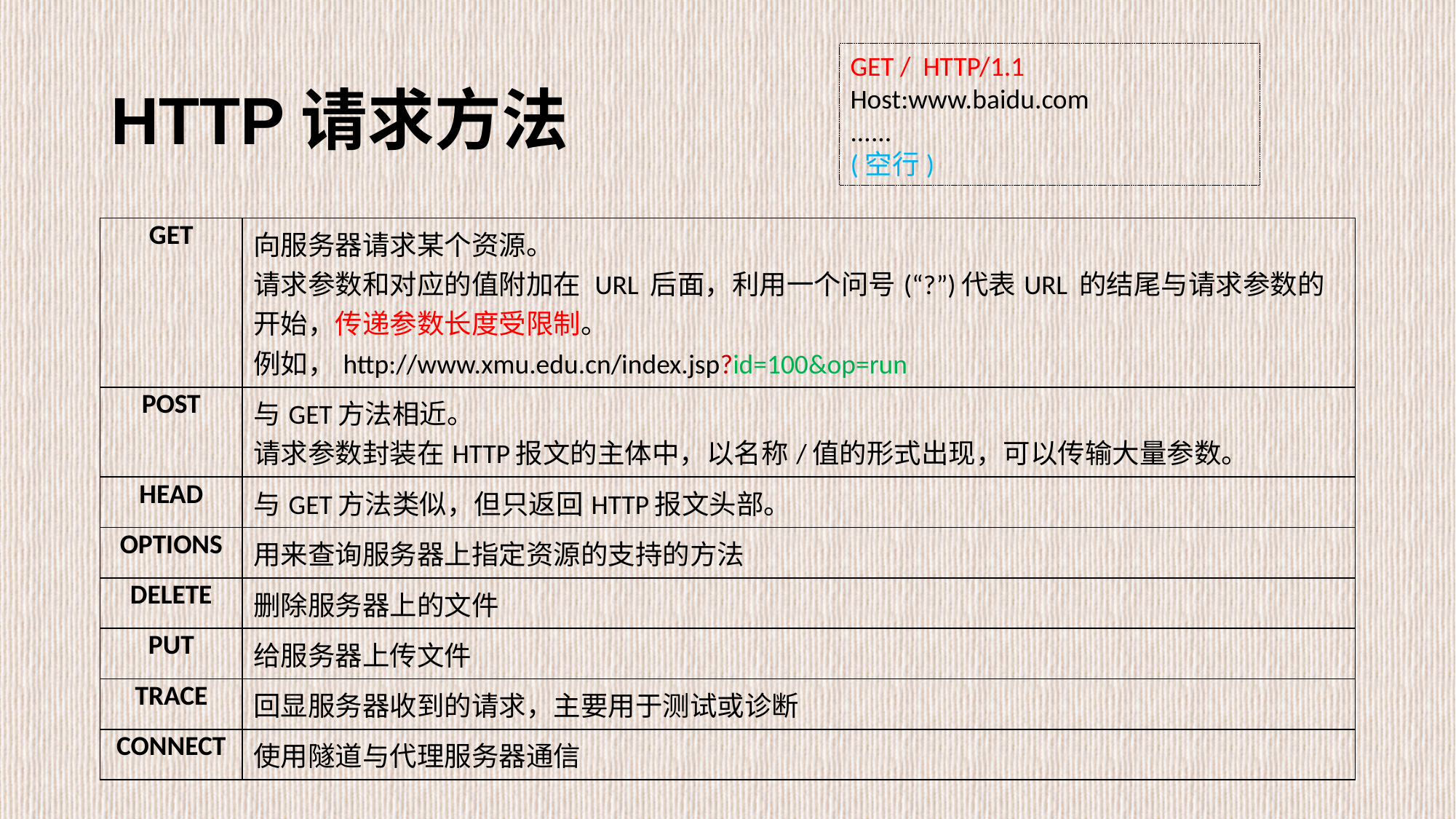

# HTTP请求方法
GET /  HTTP/1.1
Host:www.baidu.com
......
(空行)
| GET | 向服务器请求某个资源。 请求参数和对应的值附加在 URL 后面，利用一个问号(“?”)代表URL 的结尾与请求参数的开始，传递参数长度受限制。 例如，http://www.xmu.edu.cn/index.jsp?id=100&op=run |
| --- | --- |
| POST | 与GET方法相近。 请求参数封装在HTTP报文的主体中，以名称/值的形式出现，可以传输大量参数。 |
| HEAD | 与GET方法类似，但只返回HTTP报文头部。 |
| OPTIONS | 用来查询服务器上指定资源的支持的方法 |
| DELETE | 删除服务器上的文件 |
| PUT | 给服务器上传文件 |
| TRACE | 回显服务器收到的请求，主要用于测试或诊断 |
| CONNECT | 使用隧道与代理服务器通信 |